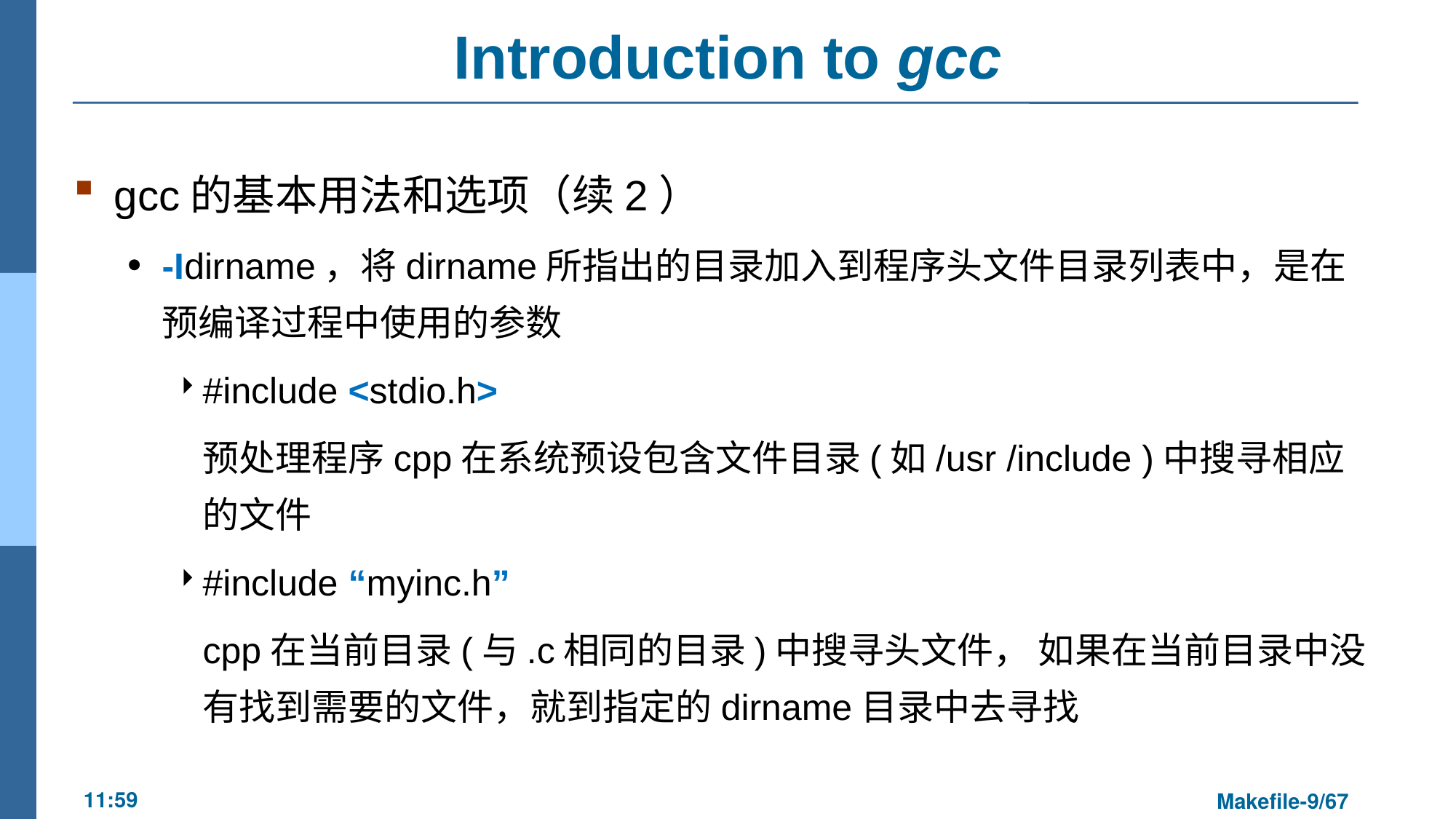

# Introduction to gcc
gcc的基本用法和选项（续2）
-Idirname，将dirname所指出的目录加入到程序头文件目录列表中，是在预编译过程中使用的参数
#include <stdio.h>
	预处理程序cpp在系统预设包含文件目录(如/usr /include )中搜寻相应的文件
#include “myinc.h”
	cpp在当前目录(与.c相同的目录)中搜寻头文件， 如果在当前目录中没有找到需要的文件，就到指定的dirname目录中去寻找